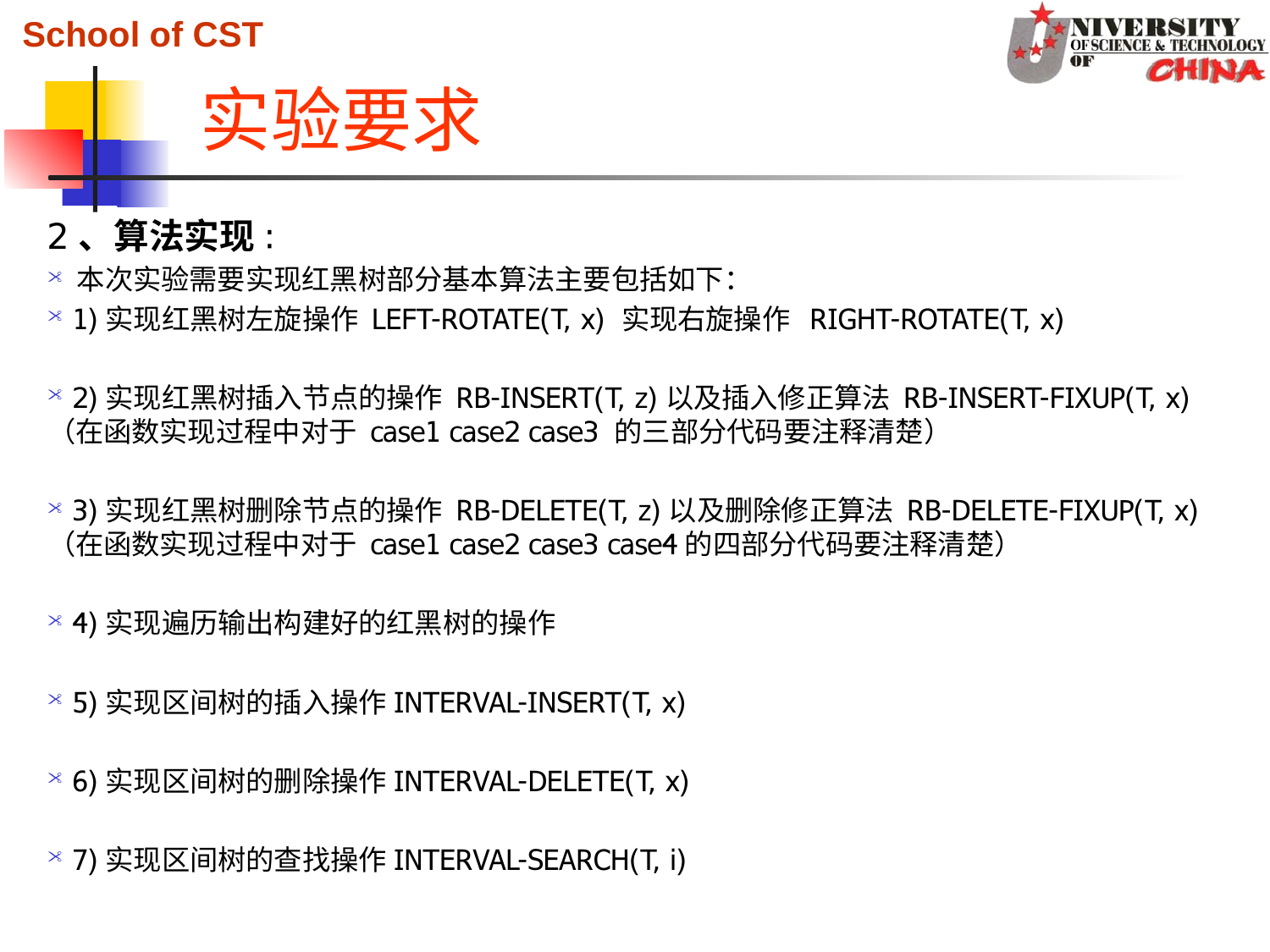

# 实验要求
2、算法实现:
 本次实验需要实现红黑树部分基本算法主要包括如下：
 1)实现红黑树左旋操作 LEFT-ROTATE(T, x) 实现右旋操作  RIGHT-ROTATE(T, x)

 2)实现红黑树插入节点的操作 RB-INSERT(T, z)以及插入修正算法 RB-INSERT-FIXUP(T, x)（在函数实现过程中对于 case1 case2 case3 的三部分代码要注释清楚）

 3)实现红黑树删除节点的操作 RB-DELETE(T, z)以及删除修正算法 RB-DELETE-FIXUP(T, x) （在函数实现过程中对于 case1 case2 case3 case4的四部分代码要注释清楚）

 4)实现遍历输出构建好的红黑树的操作

 5)实现区间树的插入操作INTERVAL-INSERT(T, x)

 6)实现区间树的删除操作INTERVAL-DELETE(T, x)

 7)实现区间树的查找操作INTERVAL-SEARCH(T, i)